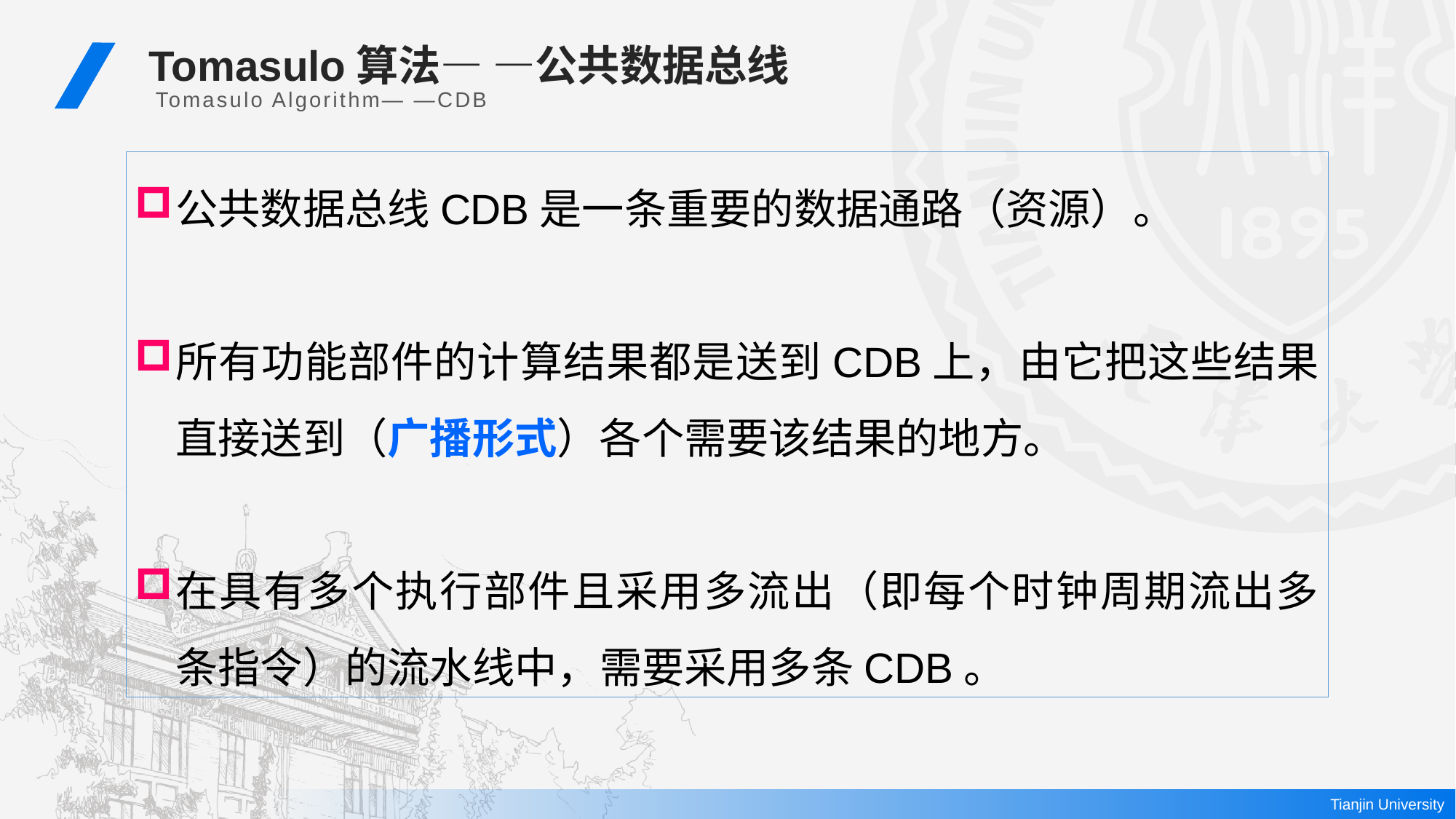

Tomasulo算法— —公共数据总线
Tomasulo Algorithm— —CDB
公共数据总线CDB是一条重要的数据通路（资源）。

所有功能部件的计算结果都是送到CDB上，由它把这些结果直接送到（广播形式）各个需要该结果的地方。

在具有多个执行部件且采用多流出（即每个时钟周期流出多条指令）的流水线中，需要采用多条CDB。